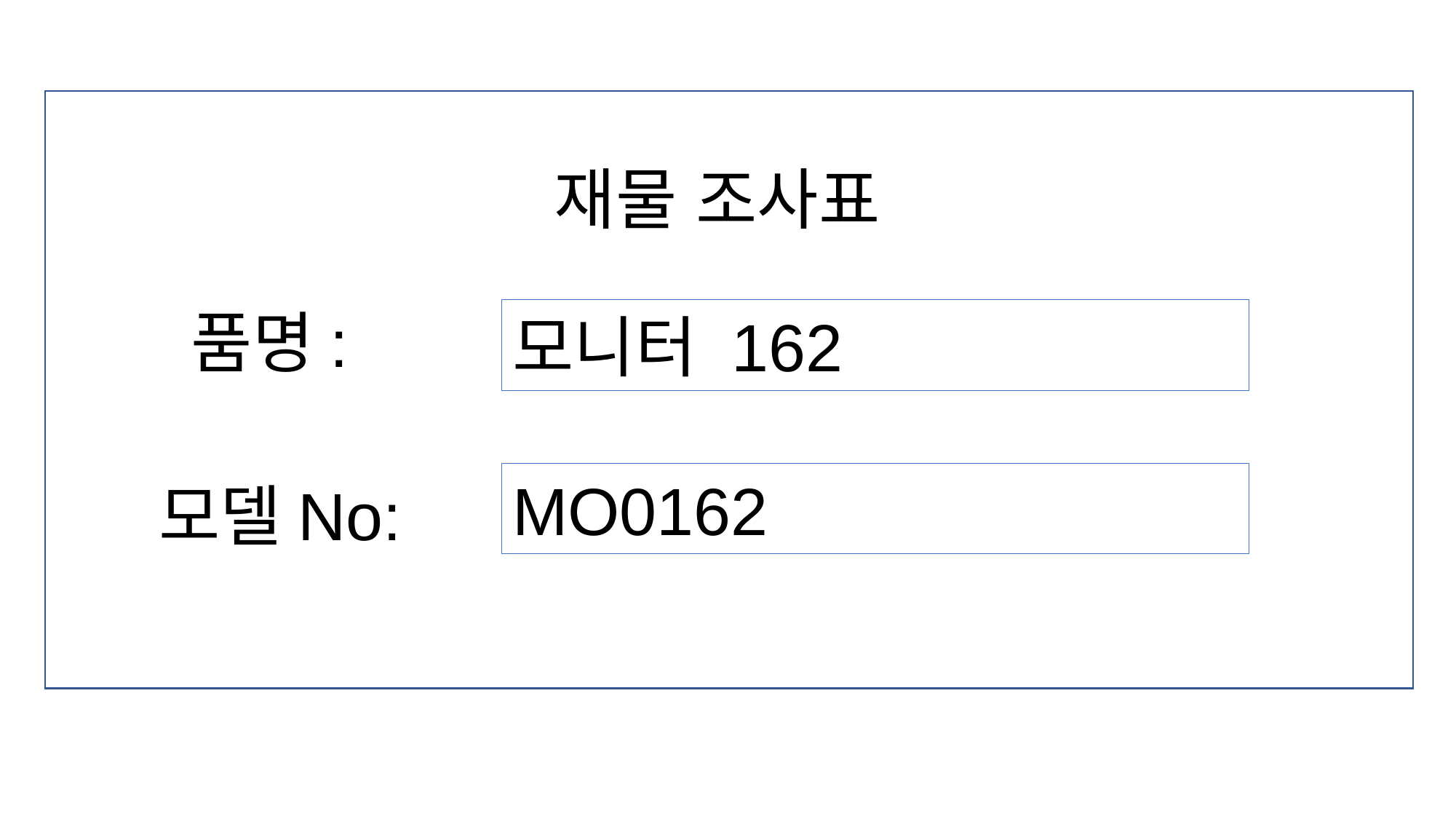

재물 조사표
품명:
모니터 162
MO0162
모델No: